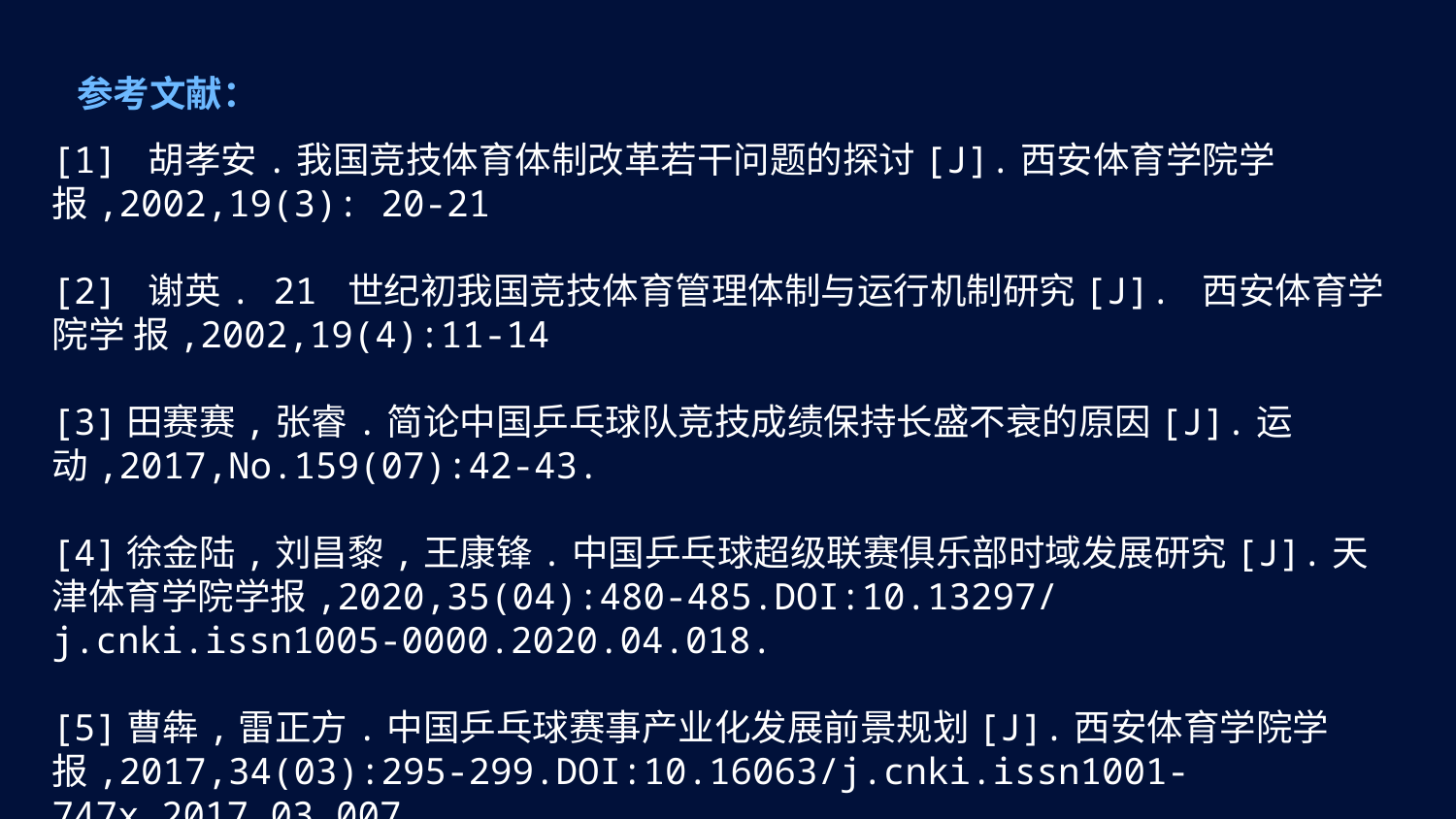

参考文献：
[1] 胡孝安.我国竞技体育体制改革若干问题的探讨[J].西安体育学院学报,2002,19(3): 20-21

[2] 谢英. 21 世纪初我国竞技体育管理体制与运行机制研究[J]. 西安体育学院学 报,2002,19(4):11-14

[3]田赛赛,张睿.简论中国乒乓球队竞技成绩保持长盛不衰的原因[J].运动,2017,No.159(07):42-43.

[4]徐金陆,刘昌黎,王康锋.中国乒乓球超级联赛俱乐部时域发展研究[J].天津体育学院学报,2020,35(04):480-485.DOI:10.13297/j.cnki.issn1005-0000.2020.04.018.
[5]曹犇,雷正方.中国乒乓球赛事产业化发展前景规划[J].西安体育学院学报,2017,34(03):295-299.DOI:10.16063/j.cnki.issn1001-747x.2017.03.007.